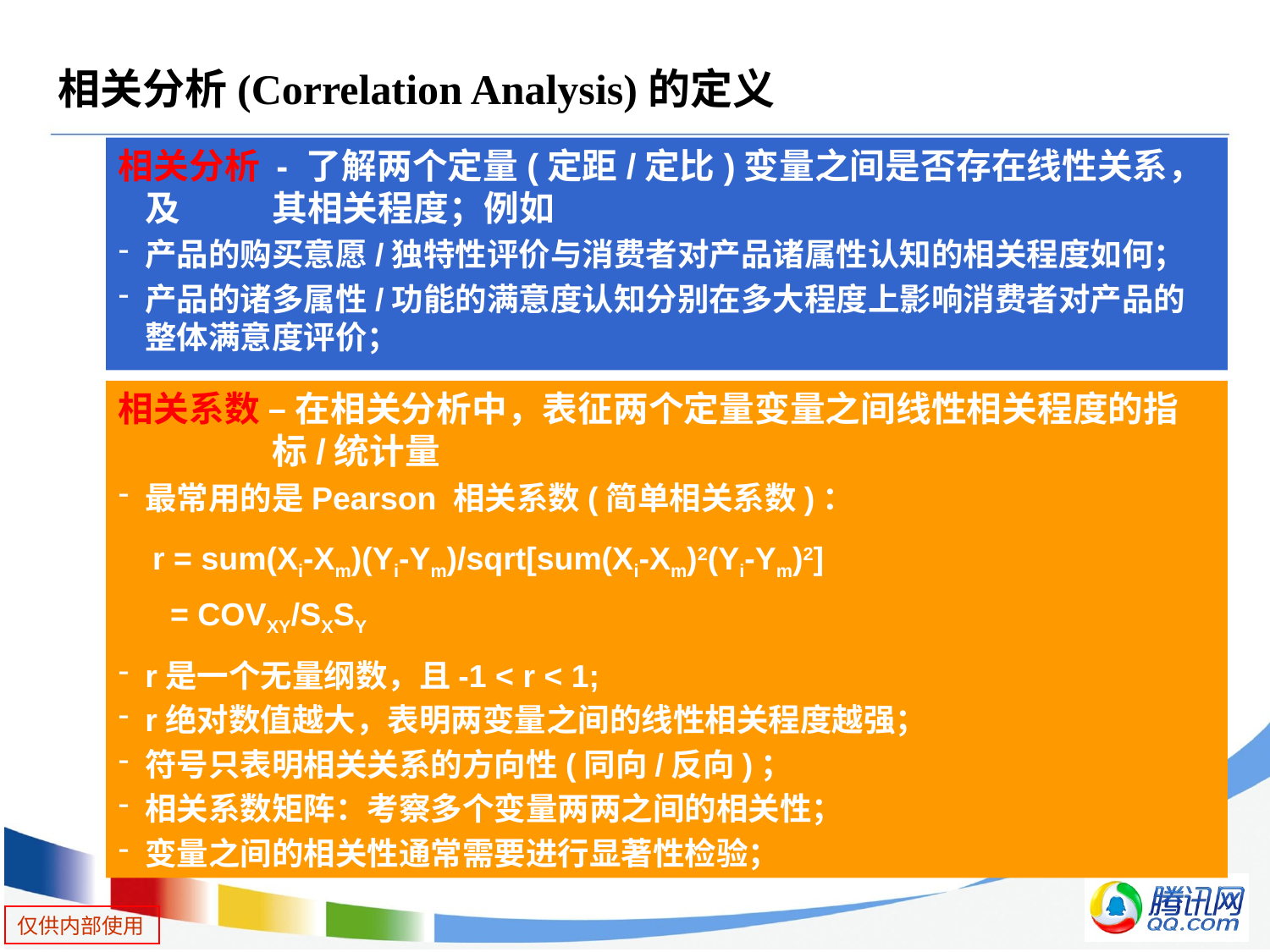

# 相关分析(Correlation Analysis)的定义
相关分析 - 了解两个定量(定距/定比)变量之间是否存在线性关系，及	其相关程度；例如
产品的购买意愿/独特性评价与消费者对产品诸属性认知的相关程度如何；
产品的诸多属性/功能的满意度认知分别在多大程度上影响消费者对产品的整体满意度评价；
相关系数 – 在相关分析中，表征两个定量变量之间线性相关程度的指	标/统计量
最常用的是Pearson 相关系数(简单相关系数)：

r是一个无量纲数，且-1 < r < 1;
r绝对数值越大，表明两变量之间的线性相关程度越强；
符号只表明相关关系的方向性(同向/反向)；
相关系数矩阵：考察多个变量两两之间的相关性；
变量之间的相关性通常需要进行显著性检验；
r = sum(Xi-Xm)(Yi-Ym)/sqrt[sum(Xi-Xm)2(Yi-Ym)2]
  = COVXY/SXSY